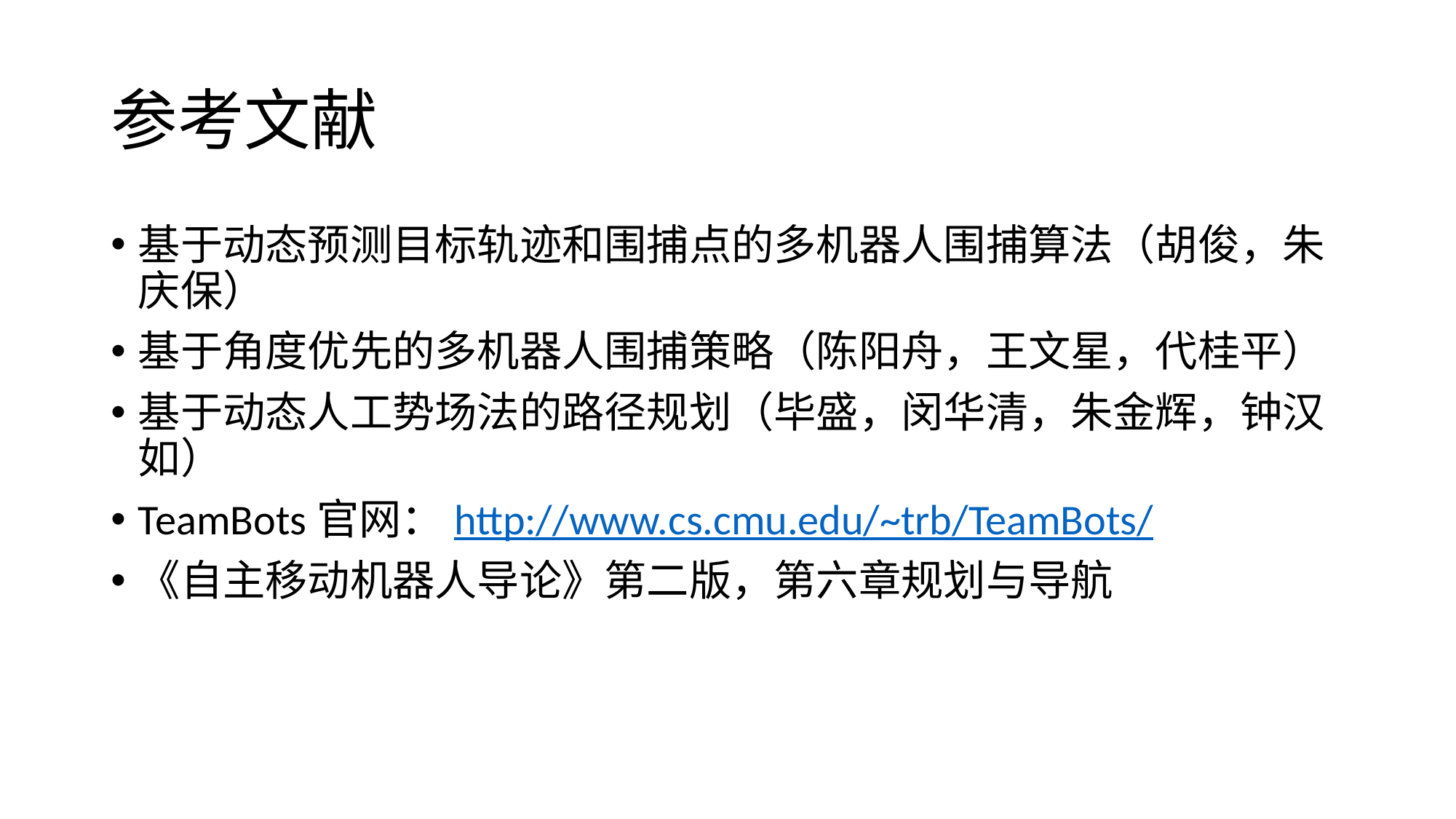

# 参考文献
基于动态预测目标轨迹和围捕点的多机器人围捕算法（胡俊，朱庆保）
基于角度优先的多机器人围捕策略（陈阳舟，王文星，代桂平）
基于动态人工势场法的路径规划（毕盛，闵华清，朱金辉，钟汉如）
TeamBots官网：http://www.cs.cmu.edu/~trb/TeamBots/
《自主移动机器人导论》第二版，第六章规划与导航